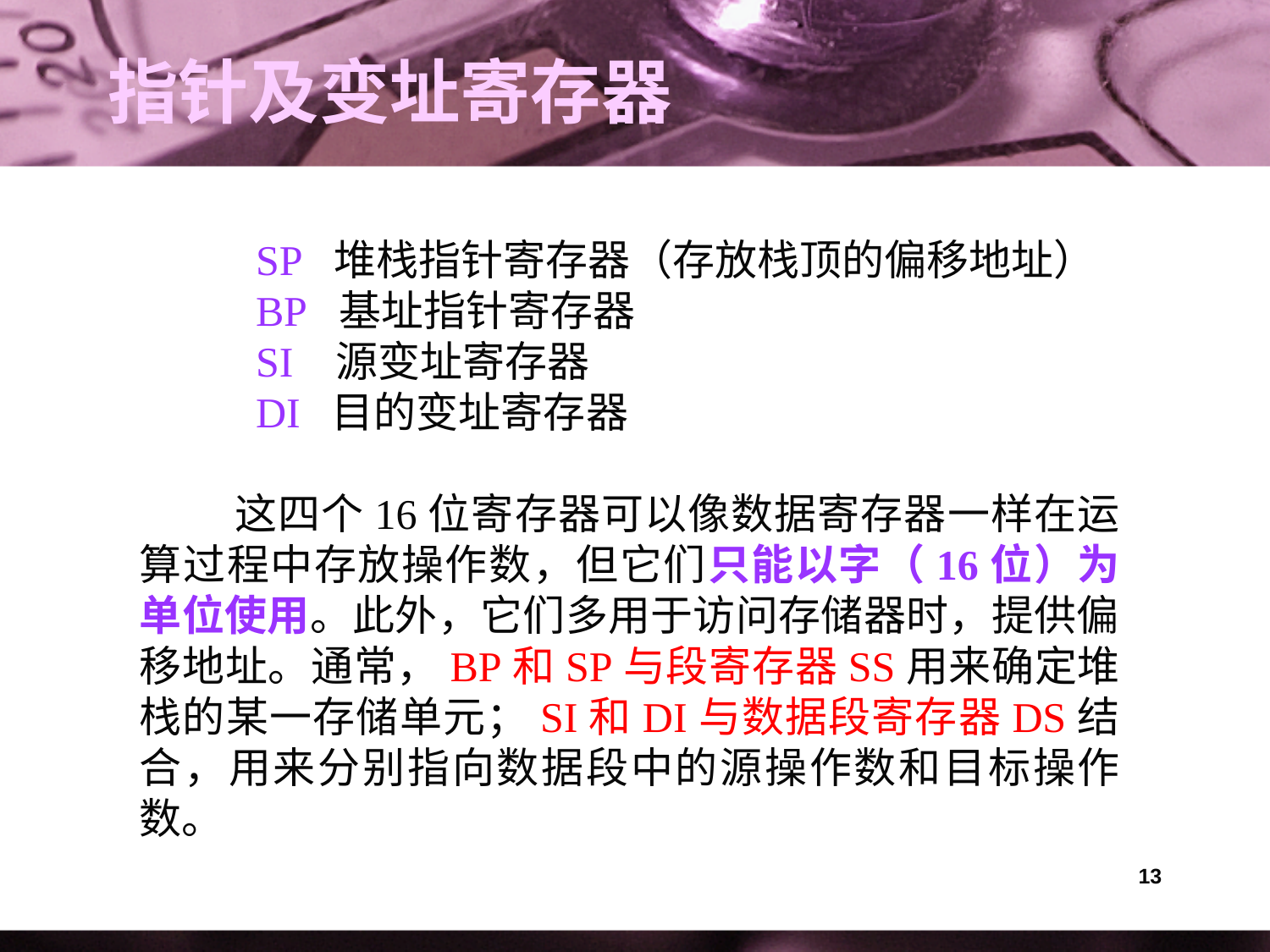

# 指针及变址寄存器

           SP  堆栈指针寄存器（存放栈顶的偏移地址）
           BP  基址指针寄存器
           SI   源变址寄存器
           DI  目的变址寄存器

        这四个16位寄存器可以像数据寄存器一样在运算过程中存放操作数，但它们只能以字（16位）为单位使用。此外，它们多用于访问存储器时，提供偏移地址。通常，BP和SP与段寄存器SS用来确定堆栈的某一存储单元；SI和DI与数据段寄存器DS结合，用来分别指向数据段中的源操作数和目标操作数。
13